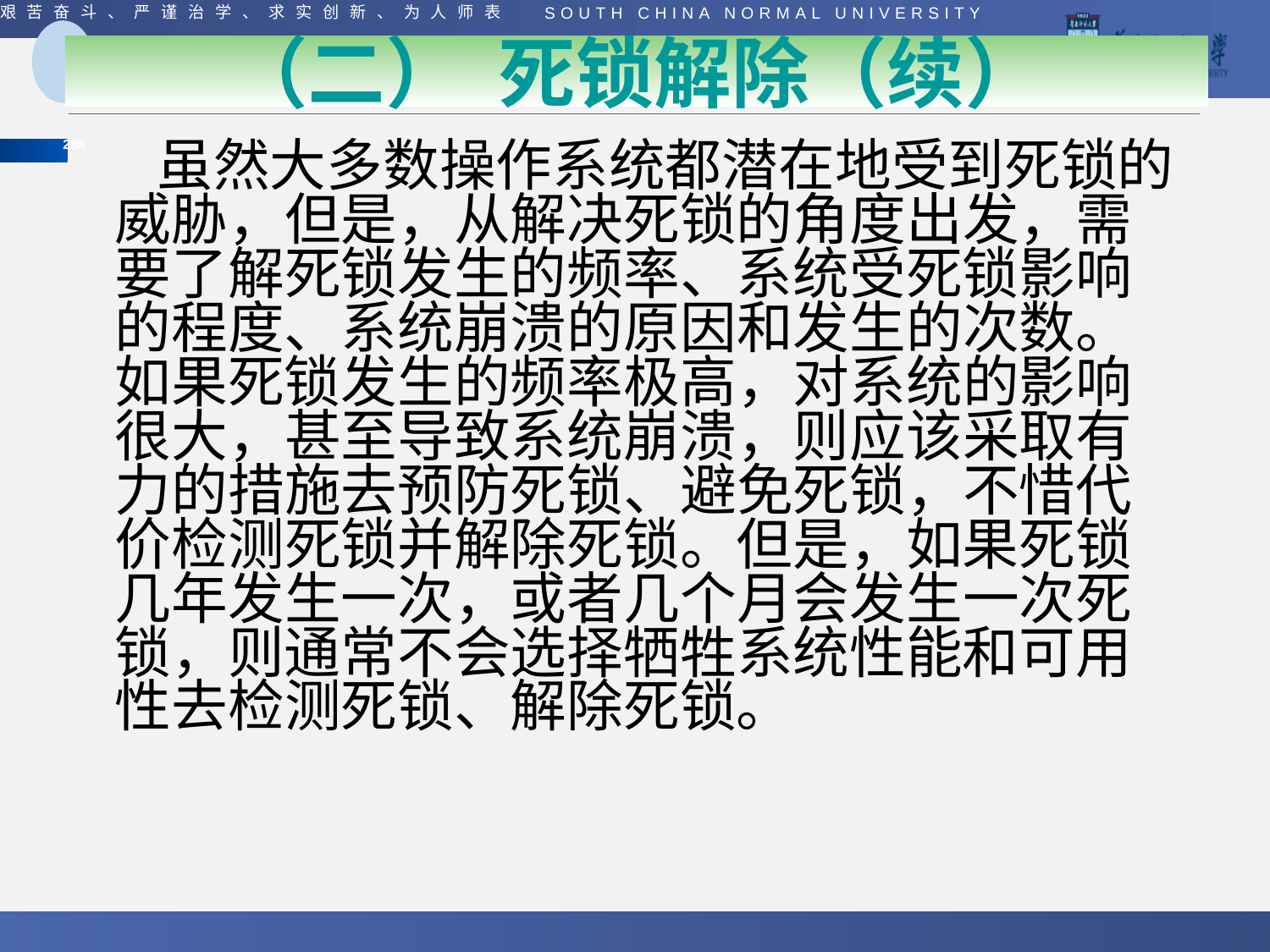

（二）  死锁解除（续）
      虽然大多数操作系统都潜在地受到死锁的威胁，但是，从解决死锁的角度出发，需要了解死锁发生的频率、系统受死锁影响的程度、系统崩溃的原因和发生的次数。如果死锁发生的频率极高，对系统的影响很大，甚至导致系统崩溃，则应该采取有力的措施去预防死锁、避免死锁，不惜代价检测死锁并解除死锁。但是，如果死锁几年发生一次，或者几个月会发生一次死锁，则通常不会选择牺牲系统性能和可用性去检测死锁、解除死锁。

288